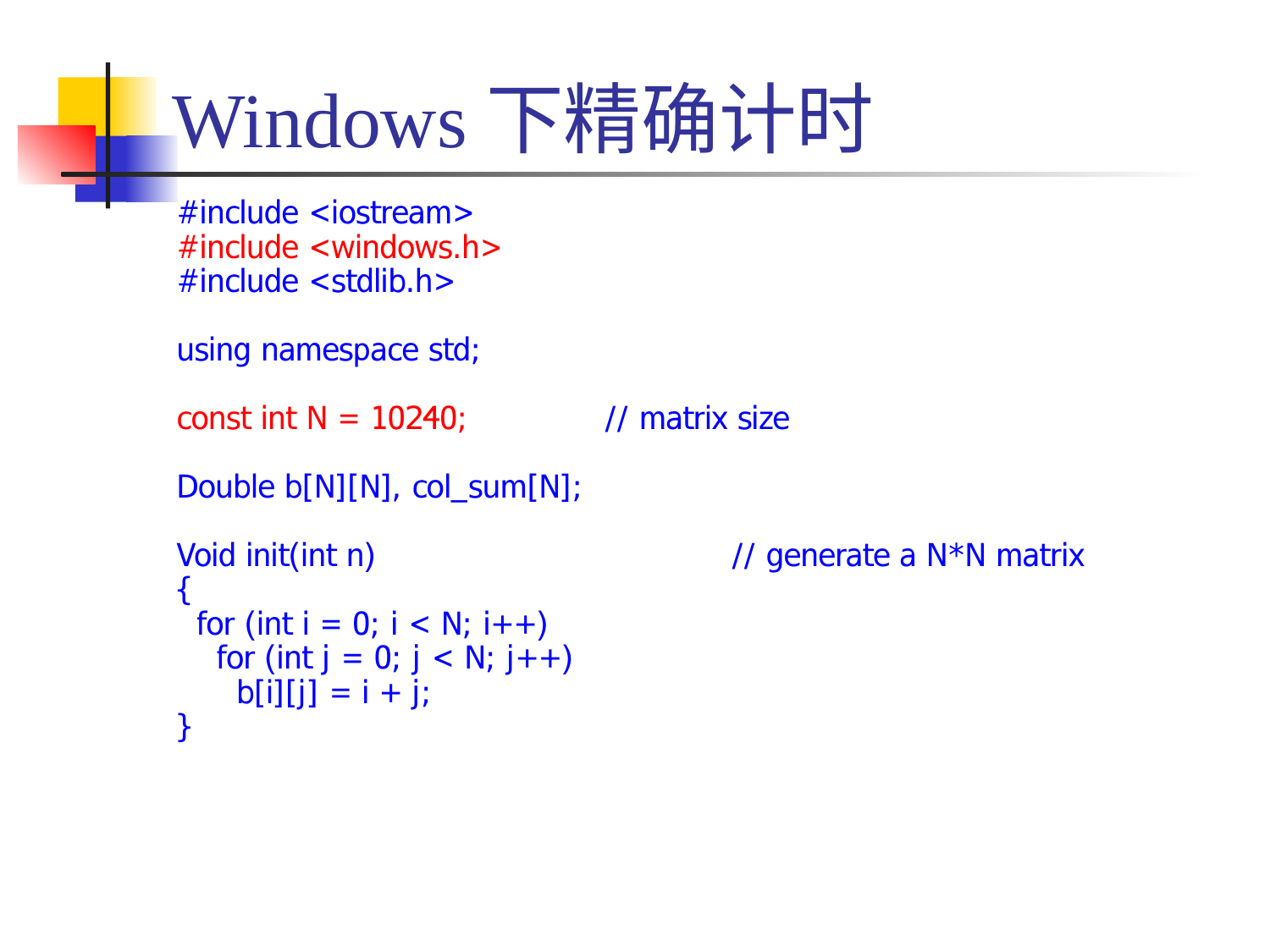

# Windows下精确计时
#include <iostream>
#include <windows.h>
#include <stdlib.h>

using namespace std;

const int N = 10240;		// matrix size

Double b[N][N], col_sum[N];

Void init(int n)			// generate a N*N matrix
{
  for (int i = 0; i < N; i++)
    for (int j = 0; j < N; j++)
      b[i][j] = i + j;
}